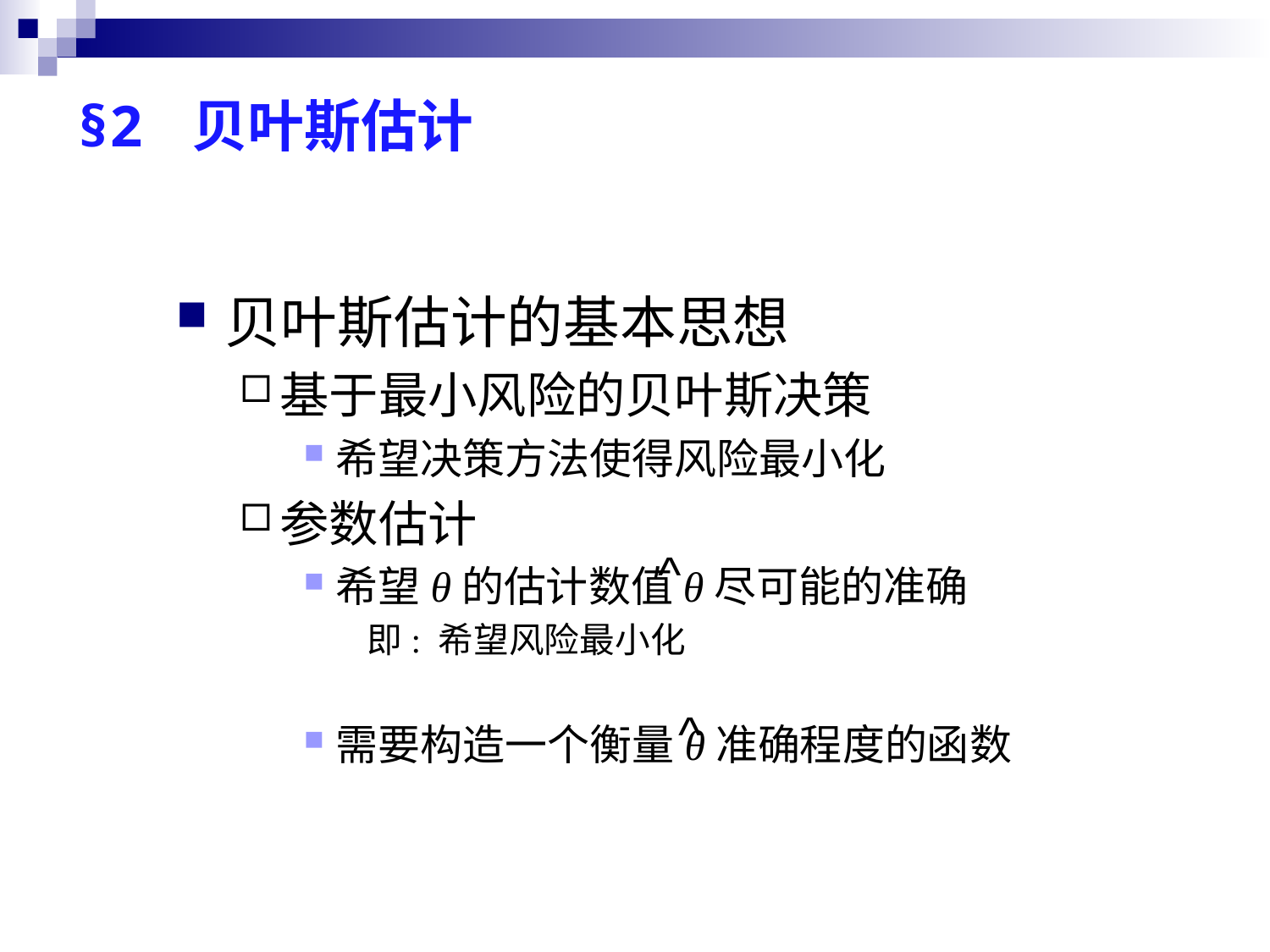

# §2 贝叶斯估计
贝叶斯估计的基本思想
基于最小风险的贝叶斯决策
希望决策方法使得风险最小化
参数估计
希望θ的估计数值θ尽可能的准确
即: 希望风险最小化

需要构造一个衡量θ准确程度的函数
^
^